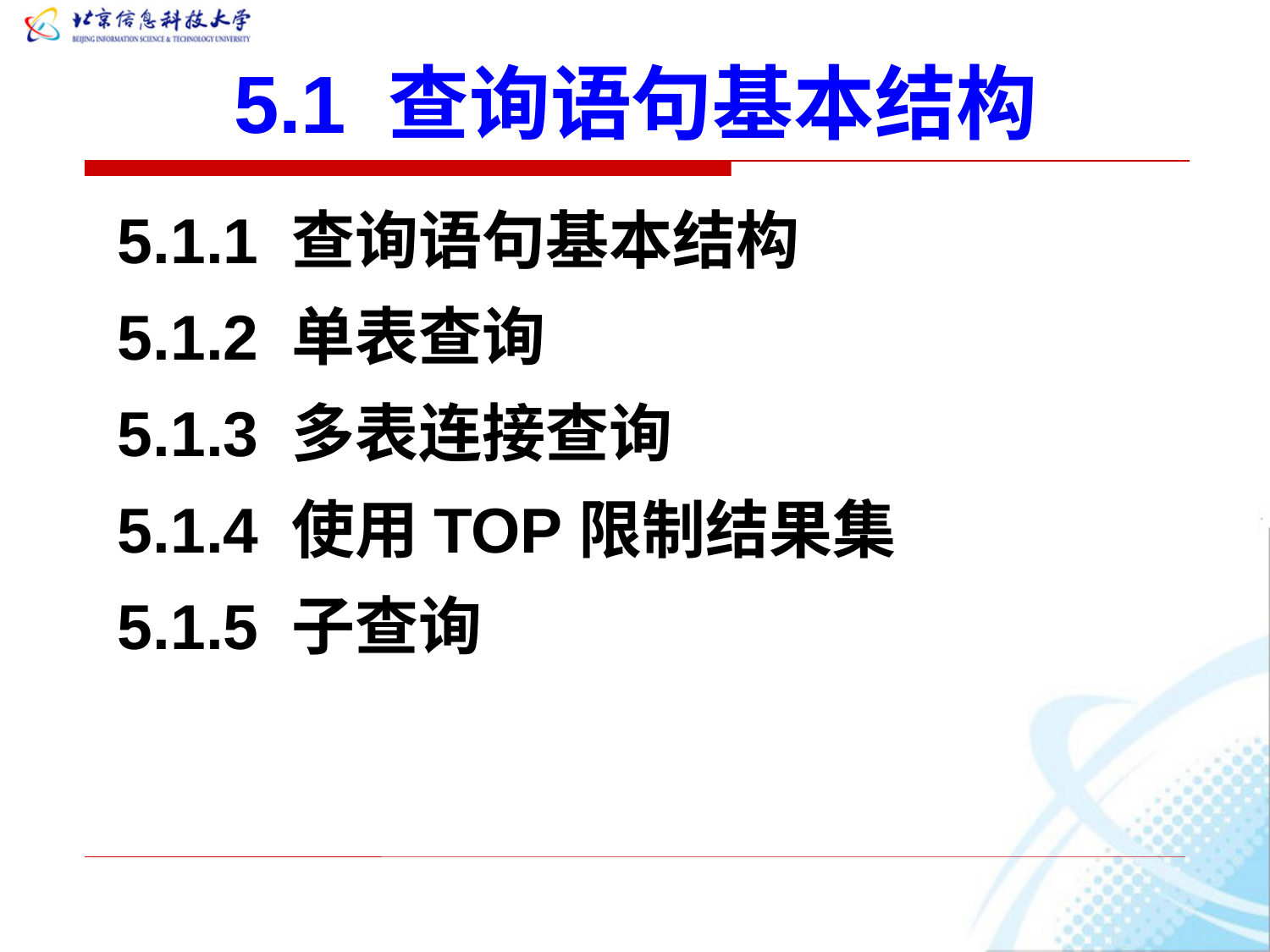

# 5.1 查询语句基本结构
5.1.1 查询语句基本结构
5.1.2 单表查询
5.1.3 多表连接查询
5.1.4 使用TOP限制结果集
5.1.5 子查询

3